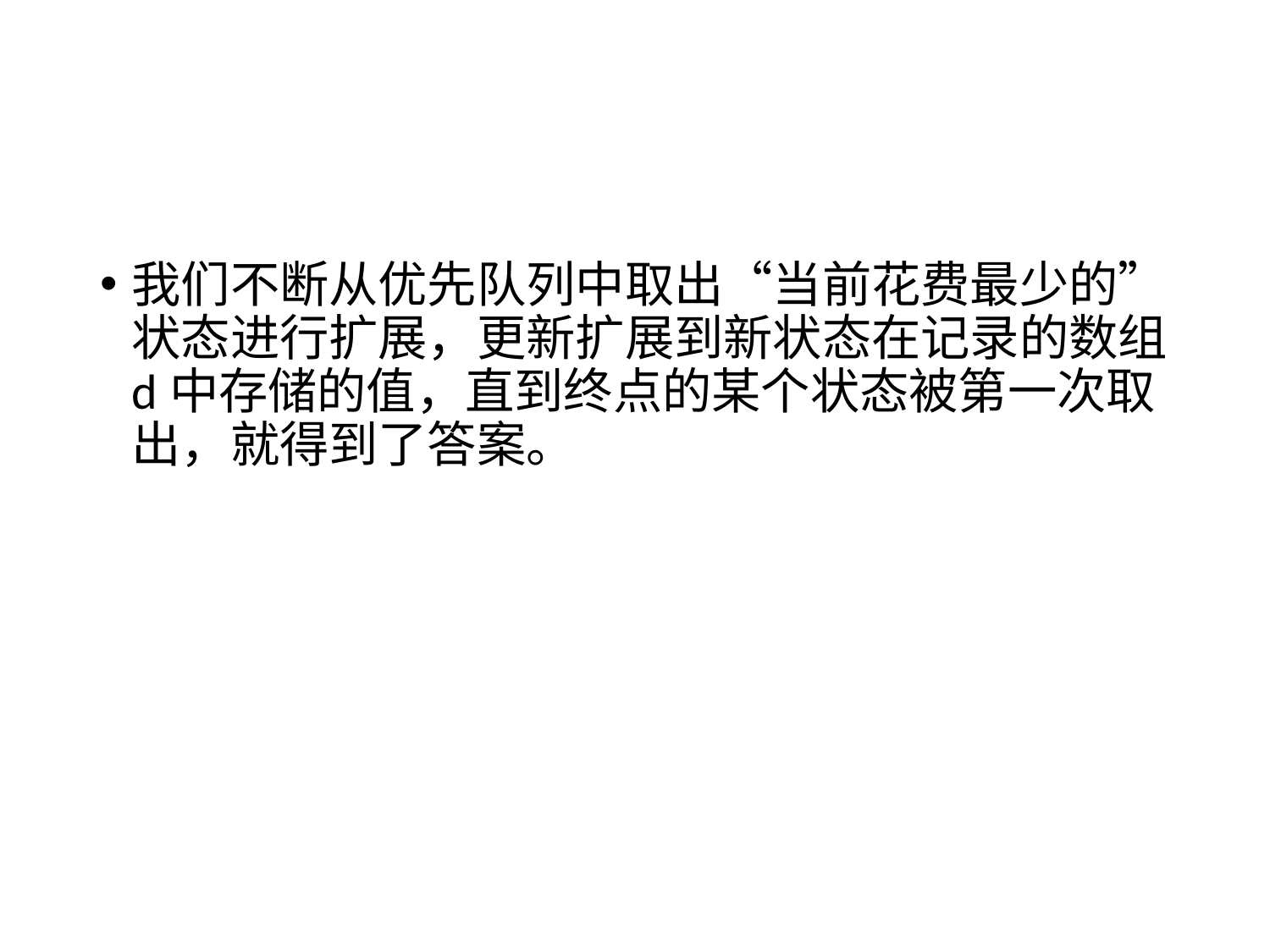

我们不断从优先队列中取出“当前花费最少的”状态进行扩展，更新扩展到新状态在记录的数组d中存储的值，直到终点的某个状态被第一次取出，就得到了答案。